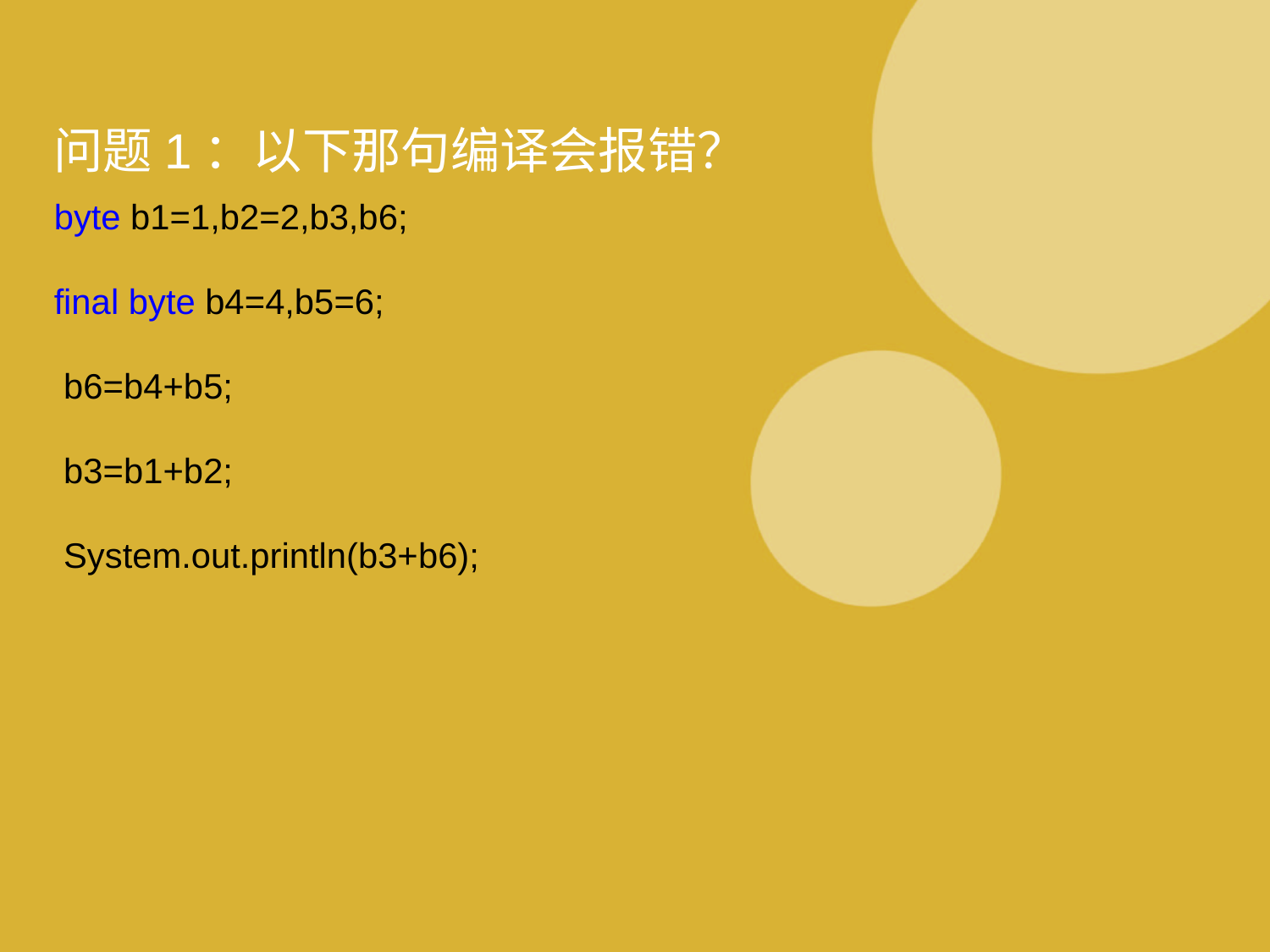

# 问题1：以下那句编译会报错？
byte b1=1,b2=2,b3,b6;

final byte b4=4,b5=6;

 b6=b4+b5;

 b3=b1+b2;

 System.out.println(b3+b6);